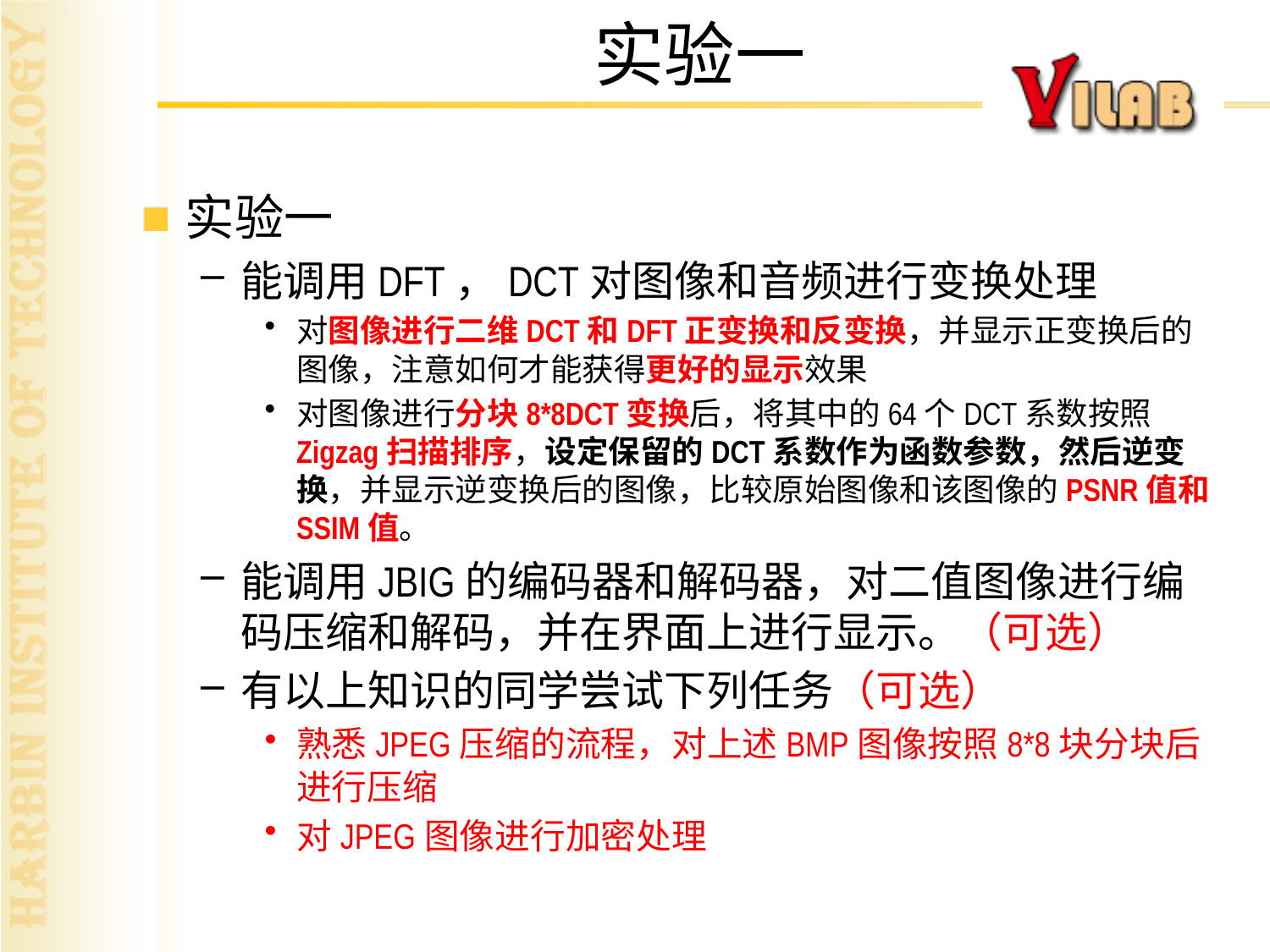

实验一
实验一
能调用DFT，DCT对图像和音频进行变换处理
对图像进行二维DCT和DFT正变换和反变换，并显示正变换后的图像，注意如何才能获得更好的显示效果
对图像进行分块8*8DCT变换后，将其中的64个DCT系数按照Zigzag扫描排序，设定保留的DCT系数作为函数参数，然后逆变换，并显示逆变换后的图像，比较原始图像和该图像的PSNR值和SSIM值。
能调用JBIG的编码器和解码器，对二值图像进行编码压缩和解码，并在界面上进行显示。（可选）
有以上知识的同学尝试下列任务（可选）
熟悉JPEG压缩的流程，对上述BMP图像按照8*8块分块后进行压缩
对JPEG图像进行加密处理